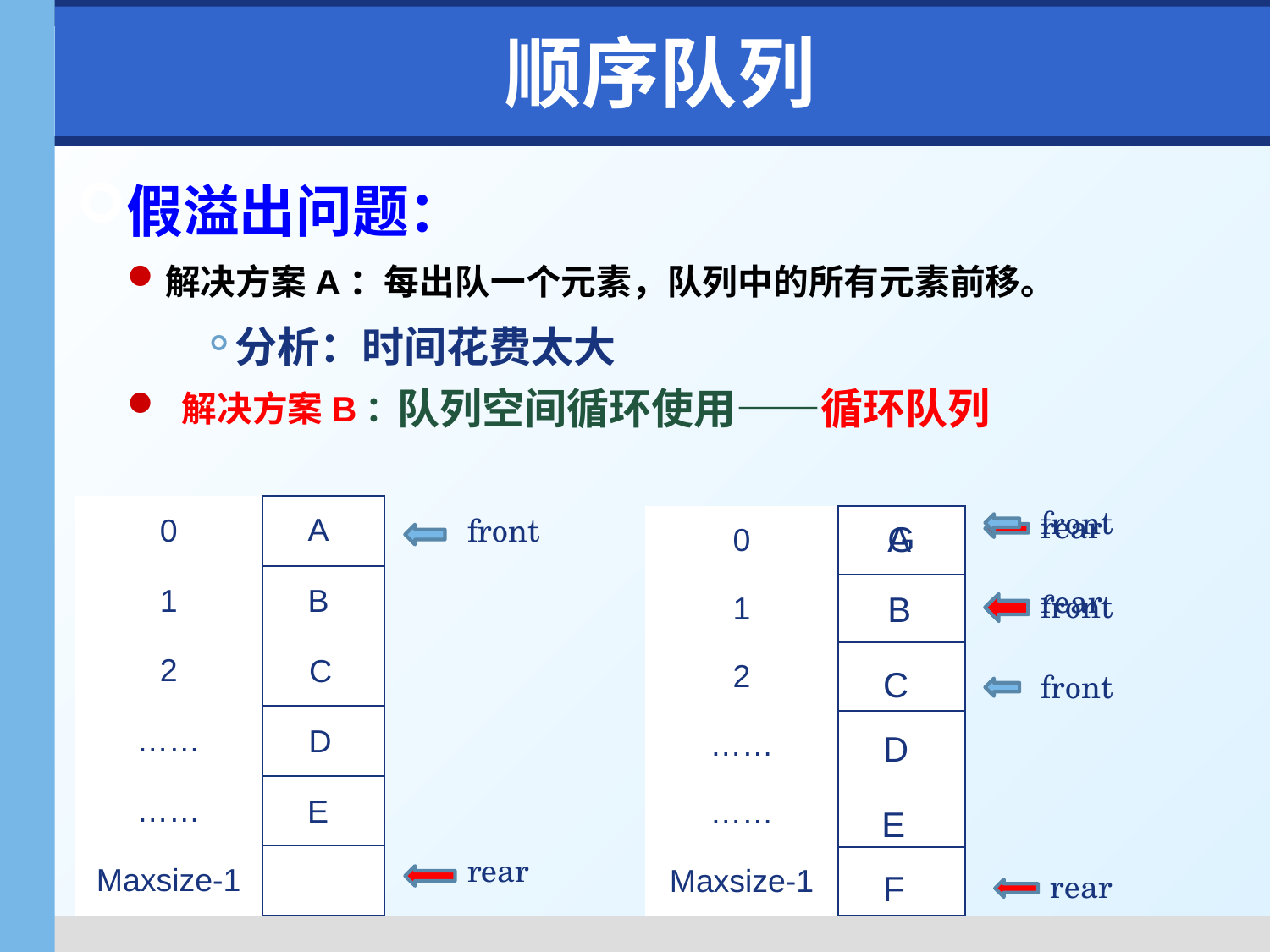

# 顺序队列
假溢出问题：
解决方案A：每出队一个元素，队列中的所有元素前移。
分析：时间花费太大
 解决方案B：

队列空间循环使用——循环队列
| 0 |  |
| --- | --- |
| 1 |  |
| 2 |  |
| …… |  |
| …… |  |
| Maxsize-1 |  |
front

rear

A
front

| 0 |  |
| --- | --- |
| 1 |  |
| 2 |  |
| …… |  |
| …… |  |
| Maxsize-1 |  |
G
A
B
rear

B
front

C
C
front

D
D
E
E
rear

F
rear